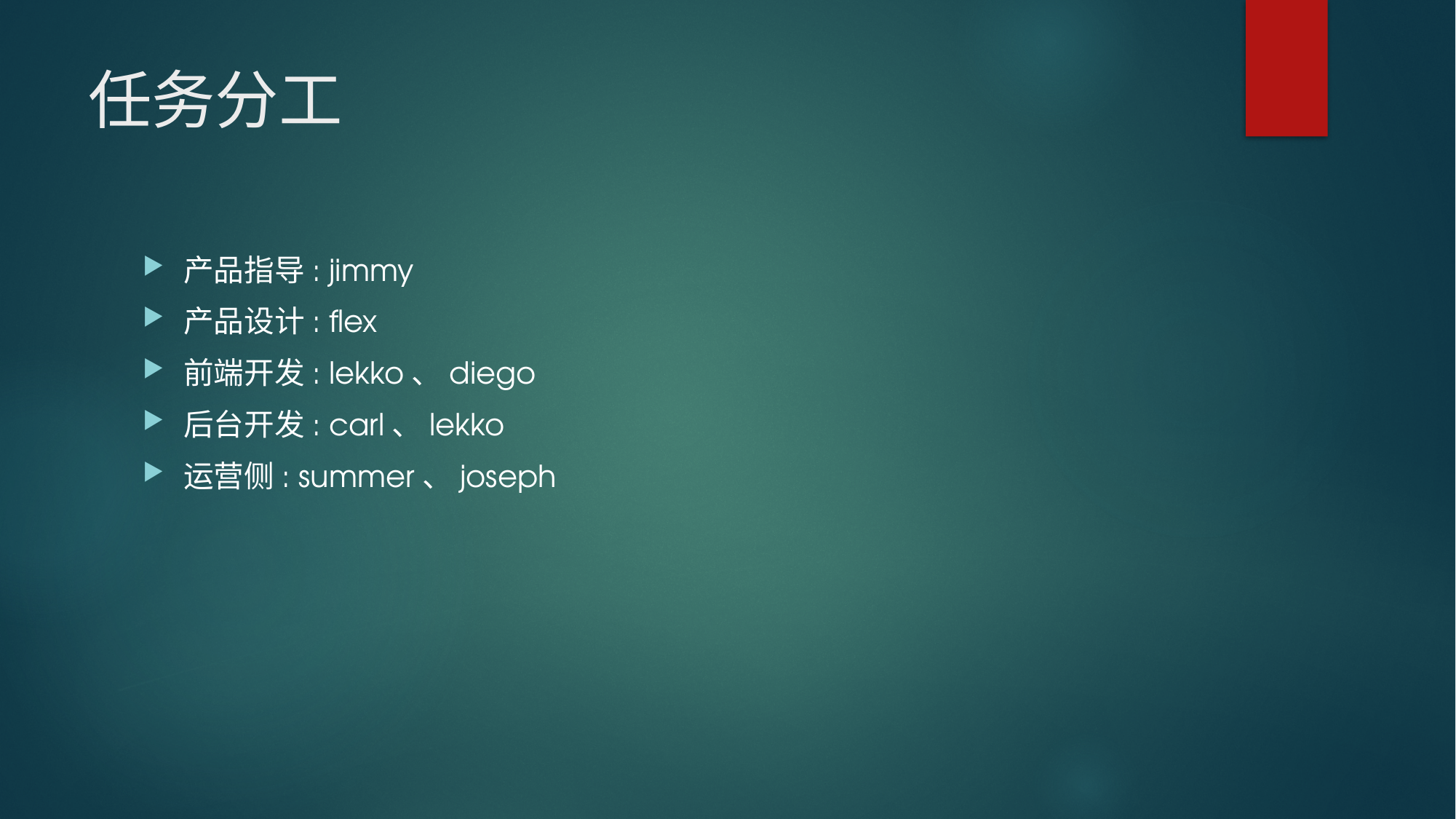

# 任务分工
产品指导: jimmy
产品设计: flex
前端开发: lekko、diego
后台开发: carl、lekko
运营侧: summer、joseph